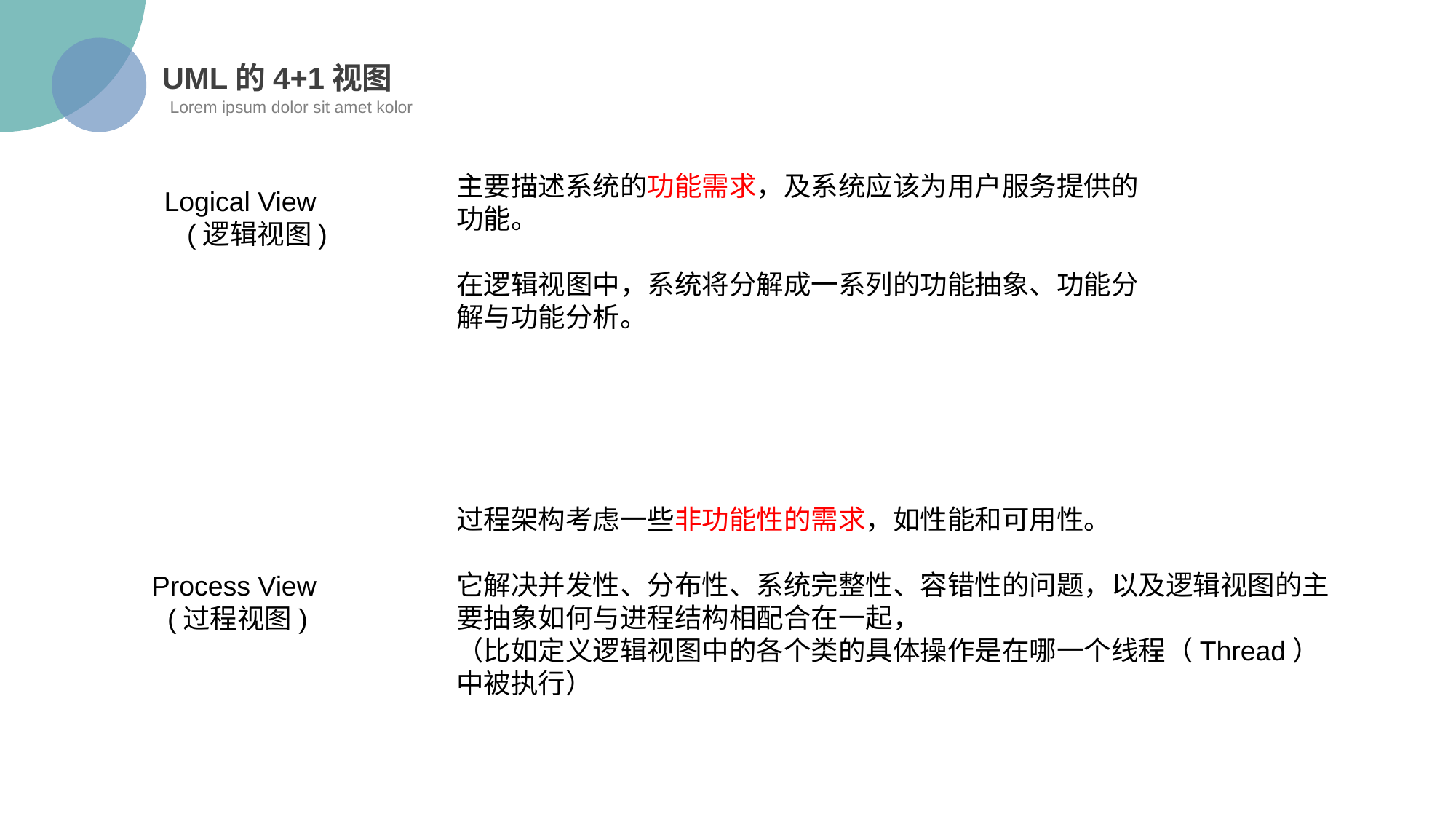

UML的4+1视图
Lorem ipsum dolor sit amet kolor
主要描述系统的功能需求，及系统应该为用户服务提供的功能。

在逻辑视图中，系统将分解成一系列的功能抽象、功能分解与功能分析。

Logical View
   (逻辑视图)
过程架构考虑一些非功能性的需求，如性能和可用性。

它解决并发性、分布性、系统完整性、容错性的问题，以及逻辑视图的主要抽象如何与进程结构相配合在一起，
（比如定义逻辑视图中的各个类的具体操作是在哪一个线程（Thread）中被执行）
Process View
  (过程视图)